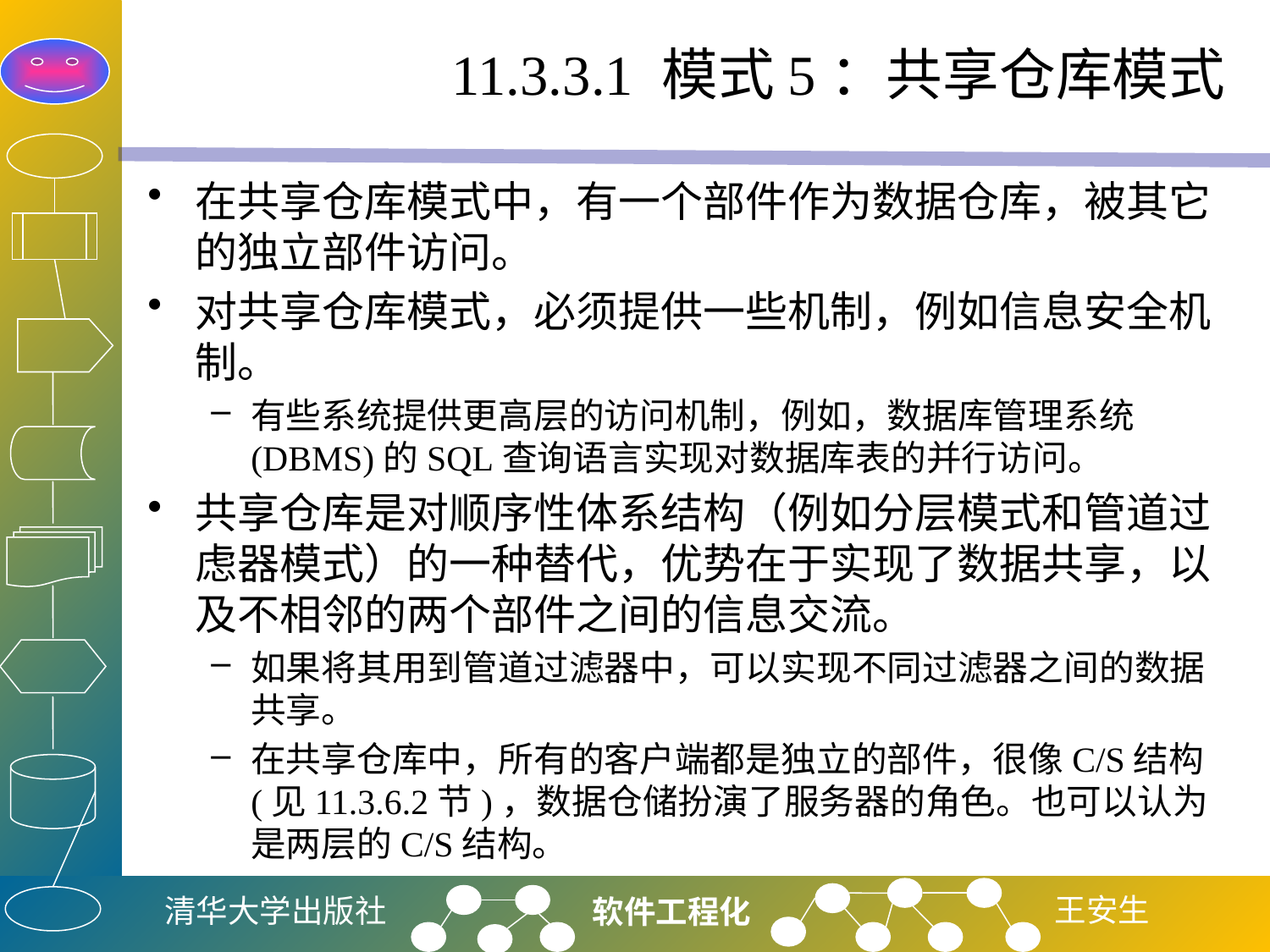

# 11.3.3.1 模式5：共享仓库模式
在共享仓库模式中，有一个部件作为数据仓库，被其它的独立部件访问。
对共享仓库模式，必须提供一些机制，例如信息安全机制。
有些系统提供更高层的访问机制，例如，数据库管理系统(DBMS)的SQL查询语言实现对数据库表的并行访问。
共享仓库是对顺序性体系结构（例如分层模式和管道过虑器模式）的一种替代，优势在于实现了数据共享，以及不相邻的两个部件之间的信息交流。
如果将其用到管道过滤器中，可以实现不同过滤器之间的数据共享。
在共享仓库中，所有的客户端都是独立的部件，很像C/S结构(见11.3.6.2节)，数据仓储扮演了服务器的角色。也可以认为是两层的C/S结构。